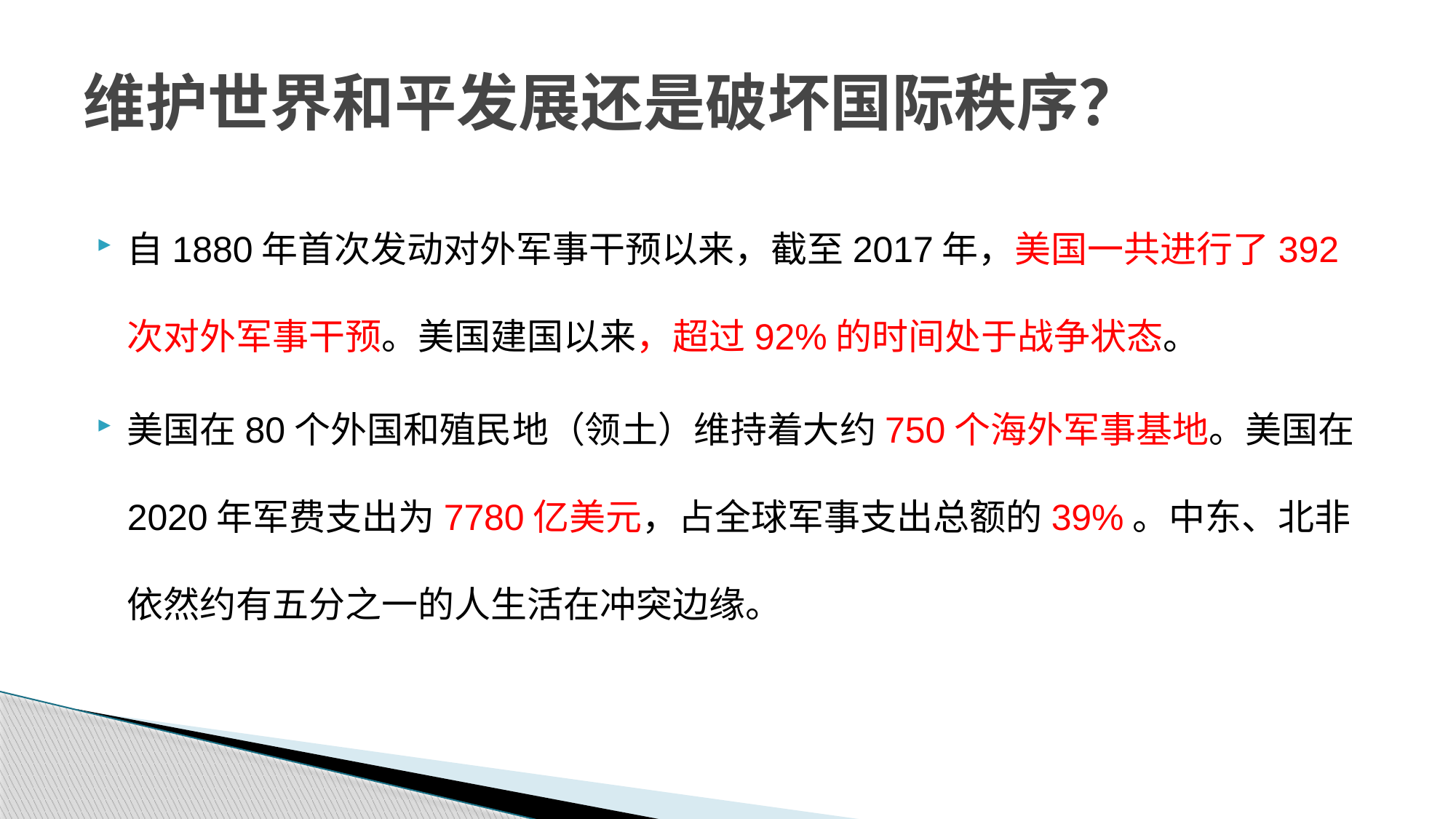

# 维护世界和平发展还是破坏国际秩序？
自1880年首次发动对外军事干预以来，截至2017年，美国一共进行了392次对外军事干预。美国建国以来，超过92%的时间处于战争状态。
美国在80个外国和殖民地（领土）维持着大约750个海外军事基地。美国在2020年军费支出为7780亿美元，占全球军事支出总额的39%。中东、北非依然约有五分之一的人生活在冲突边缘。